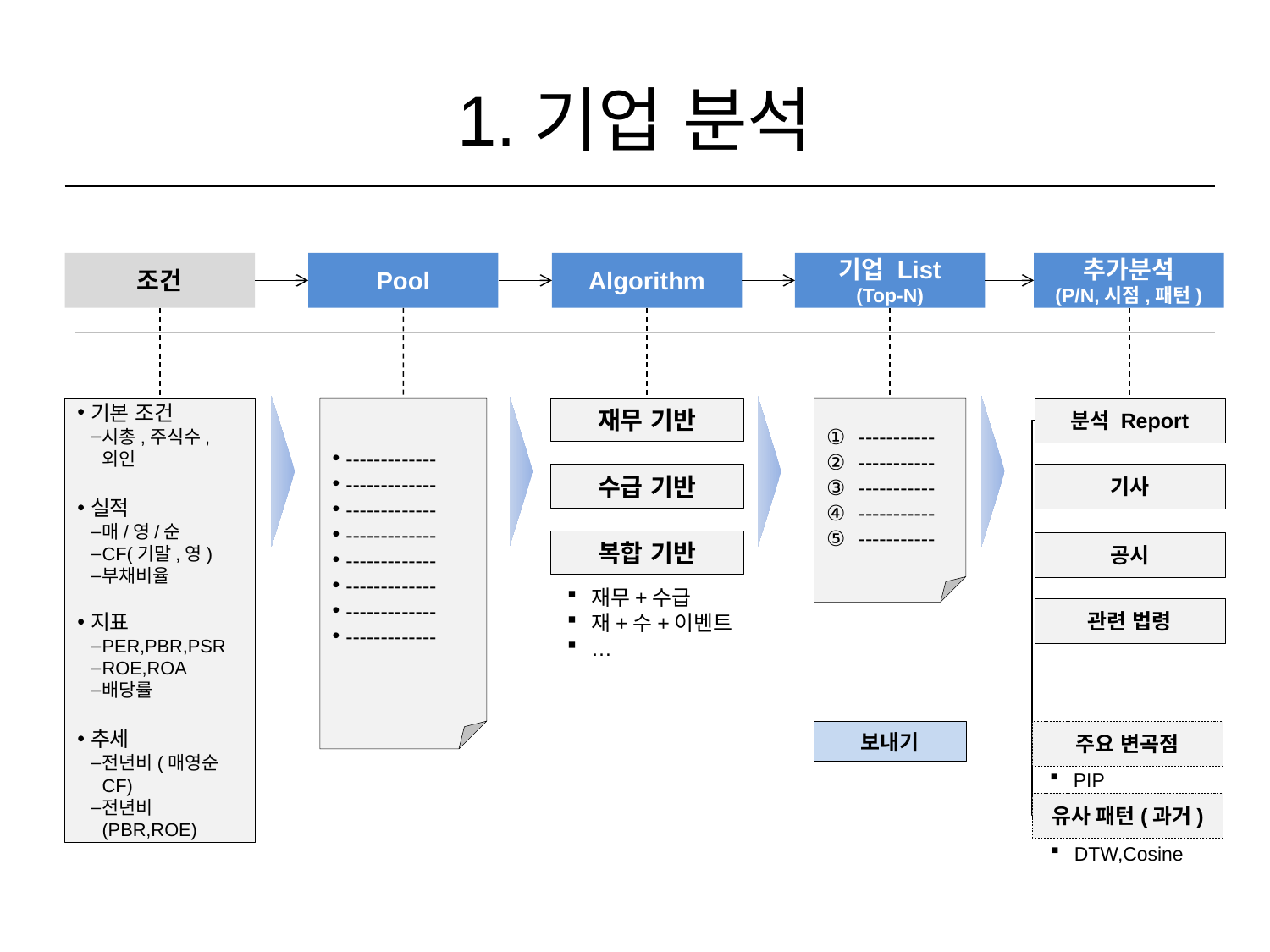

# 1.기업 분석
조건
Pool
Algorithm
기업 List
(Top-N)
추가분석
(P/N,시점,패턴)
기본 조건
시총,주식수,외인

실적
매/영/순
CF(기말,영)
부채비율

지표
PER,PBR,PSR
ROE,ROA
배당률

추세
전년비(매영순CF)
전년비(PBR,ROE)
-------------
-------------
-------------
-------------
-------------
-------------
-------------
-------------

재무 기반
수급 기반
복합 기반
-----------
-----------
-----------
-----------
-----------
분석 Report
기사
공시
관련 법령

재무+수급
재+수+이벤트
…
보내기
주요 변곡점
PIP
유사 패턴(과거)
DTW,Cosine